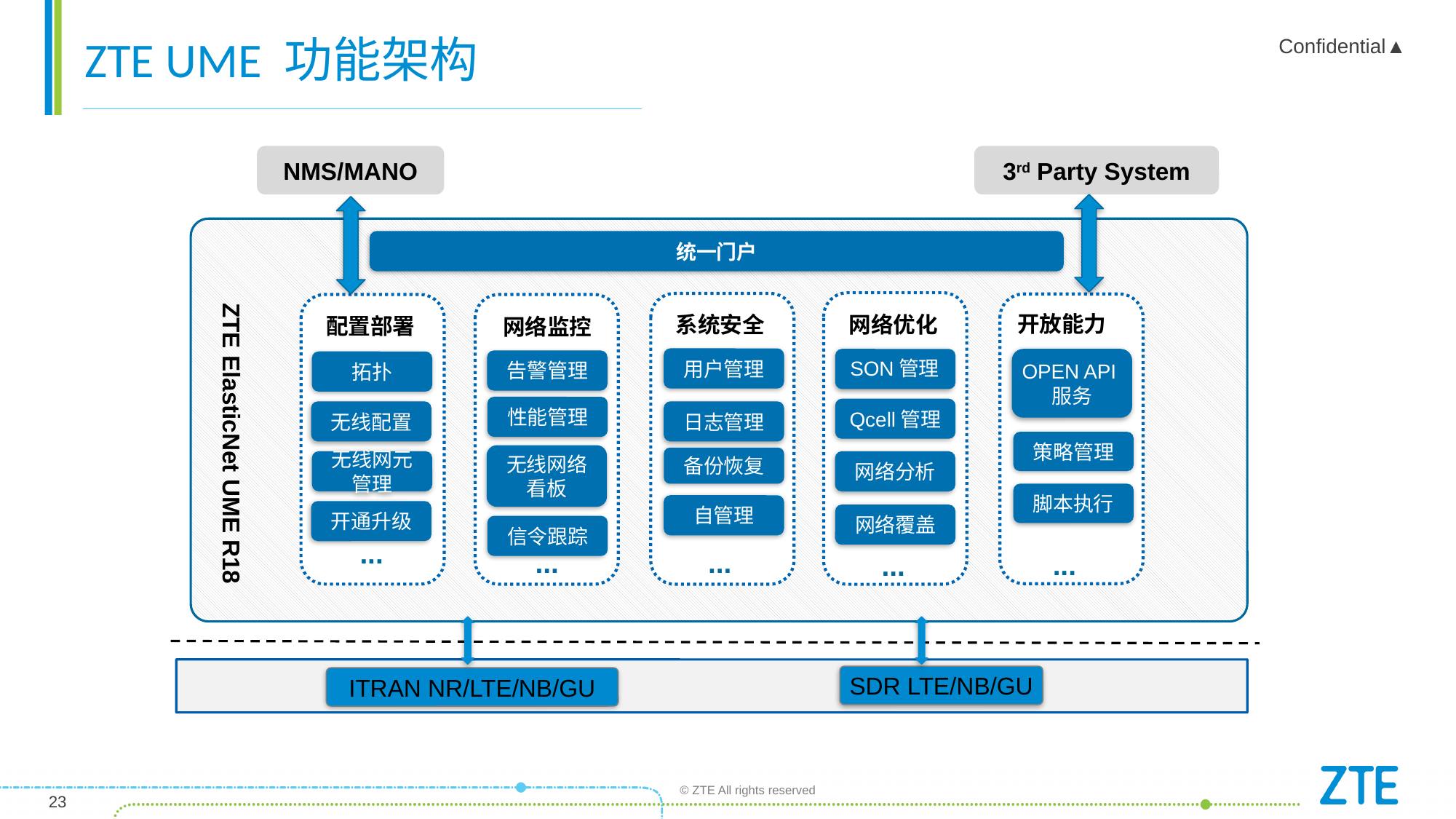

ZTE UME 功能架构
NMS/MANO
3rd Party System

统一门户
ZTE ElasticNet UME R18

开放能力
网络优化
系统安全
配置部署
网络监控
用户管理
OPEN API
服务
SON管理
告警管理
拓扑
性能管理
Qcell管理
日志管理
无线配置
策略管理
无线网络
看板
备份恢复
无线网元
管理
网络分析
脚本执行
自管理
开通升级
网络覆盖
信令跟踪
...
...
...
...
...

SDR LTE/NB/GU
ITRAN NR/LTE/NB/GU